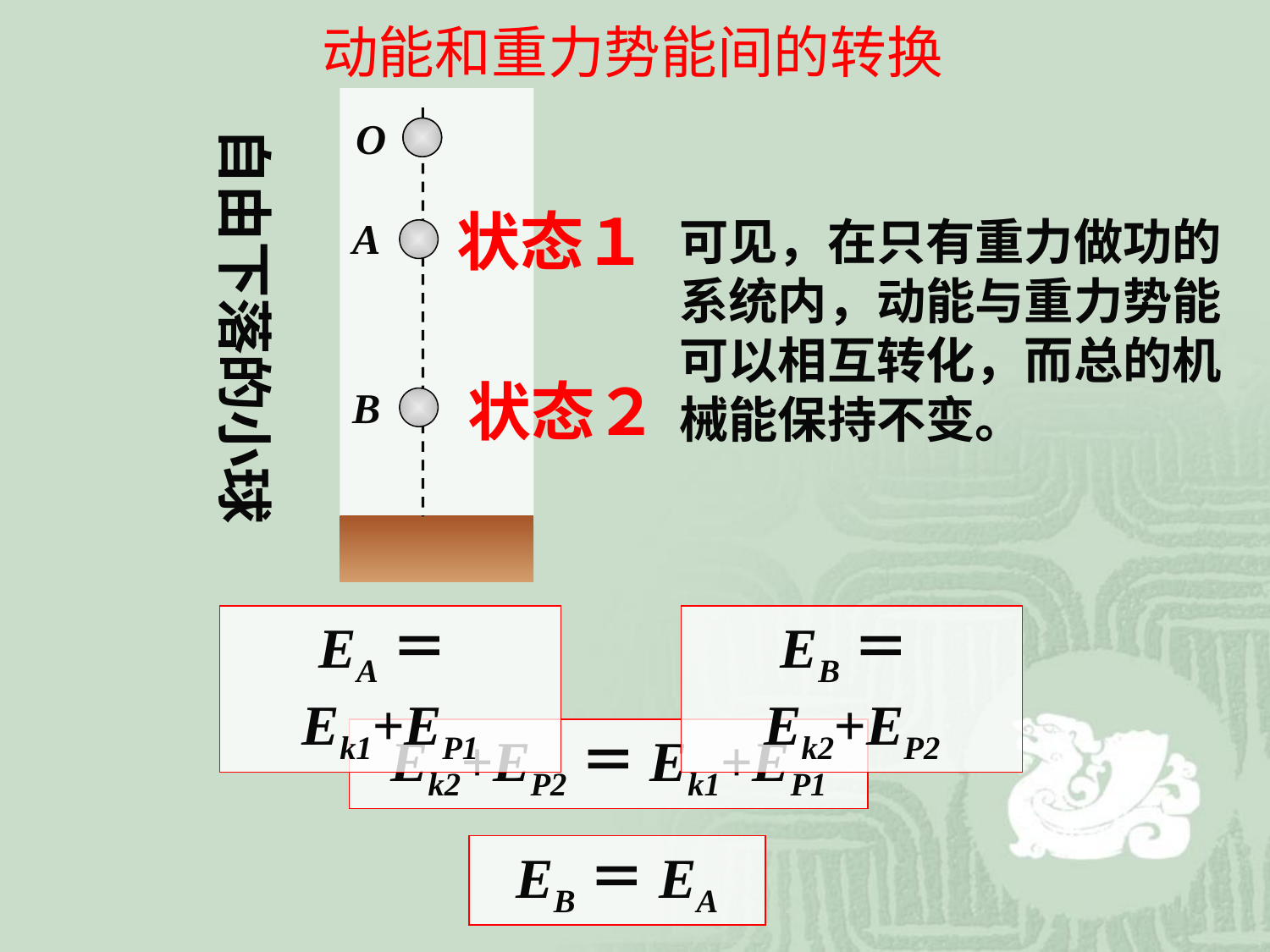

动能和重力势能间的转换

O

自由下落的小球
状态１
可见，在只有重力做功的
系统内，动能与重力势能
可以相互转化，而总的机
械能保持不变。
A

B

状态２
EA＝Ek1+EP1
EB＝Ek2+EP2
Ek2+EP2＝Ek1+EP1
EB＝EA